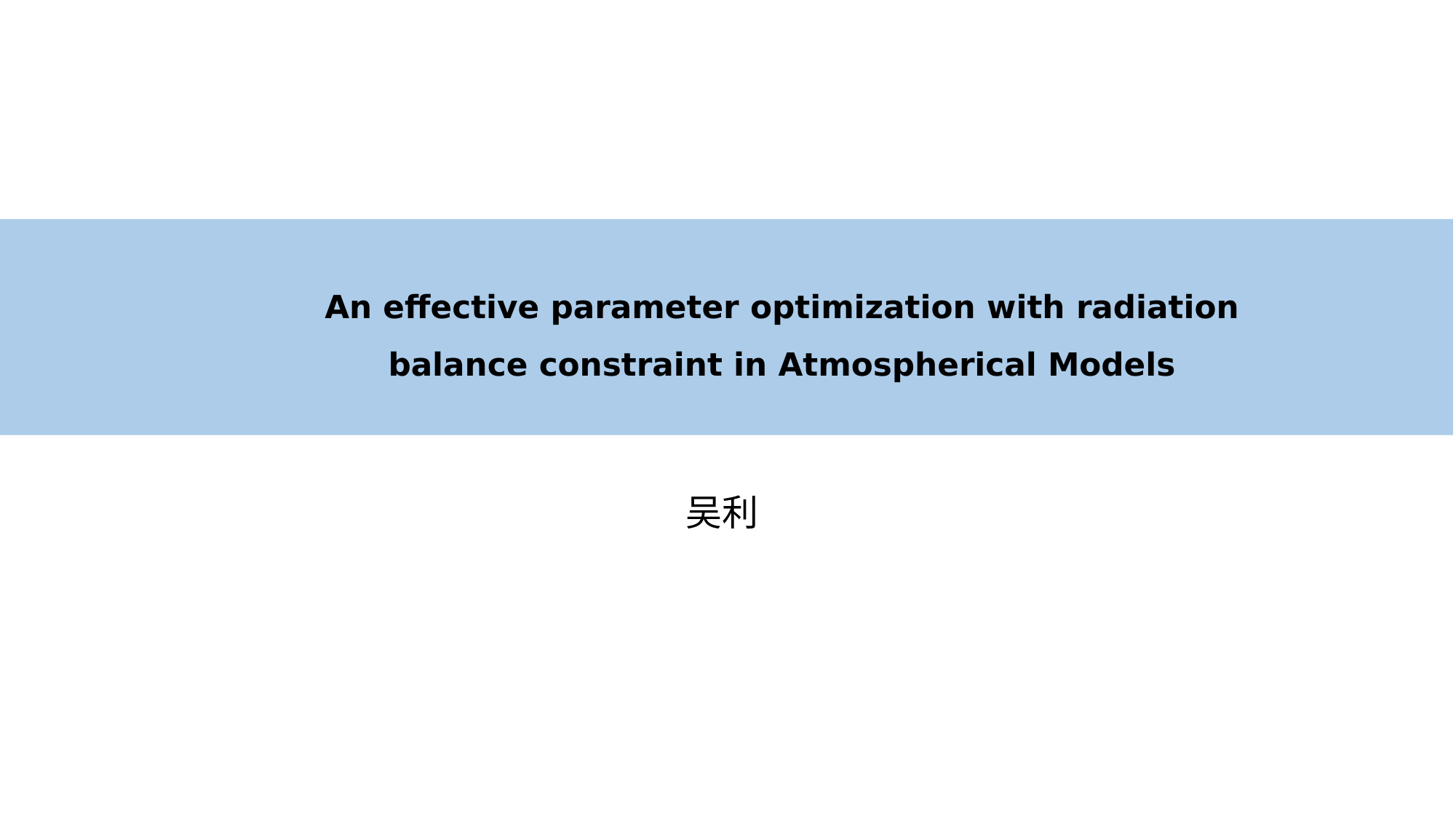

# An effective parameter optimization with radiation balance constraint in Atmospherical Models

吴利